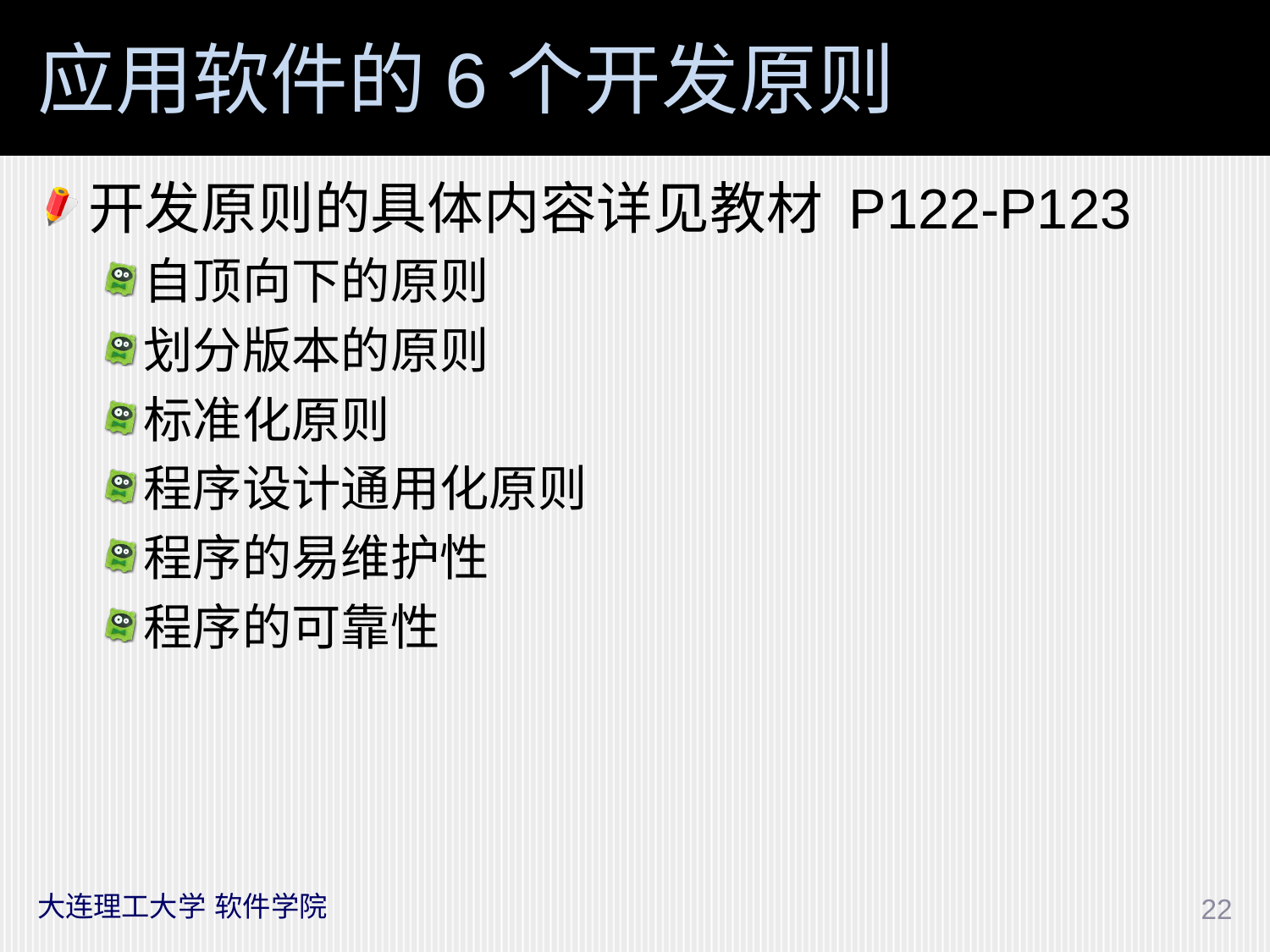

# 应用软件的6个开发原则
开发原则的具体内容详见教材 P122-P123
自顶向下的原则
划分版本的原则
标准化原则
程序设计通用化原则
程序的易维护性
程序的可靠性
大连理工大学 软件学院
22